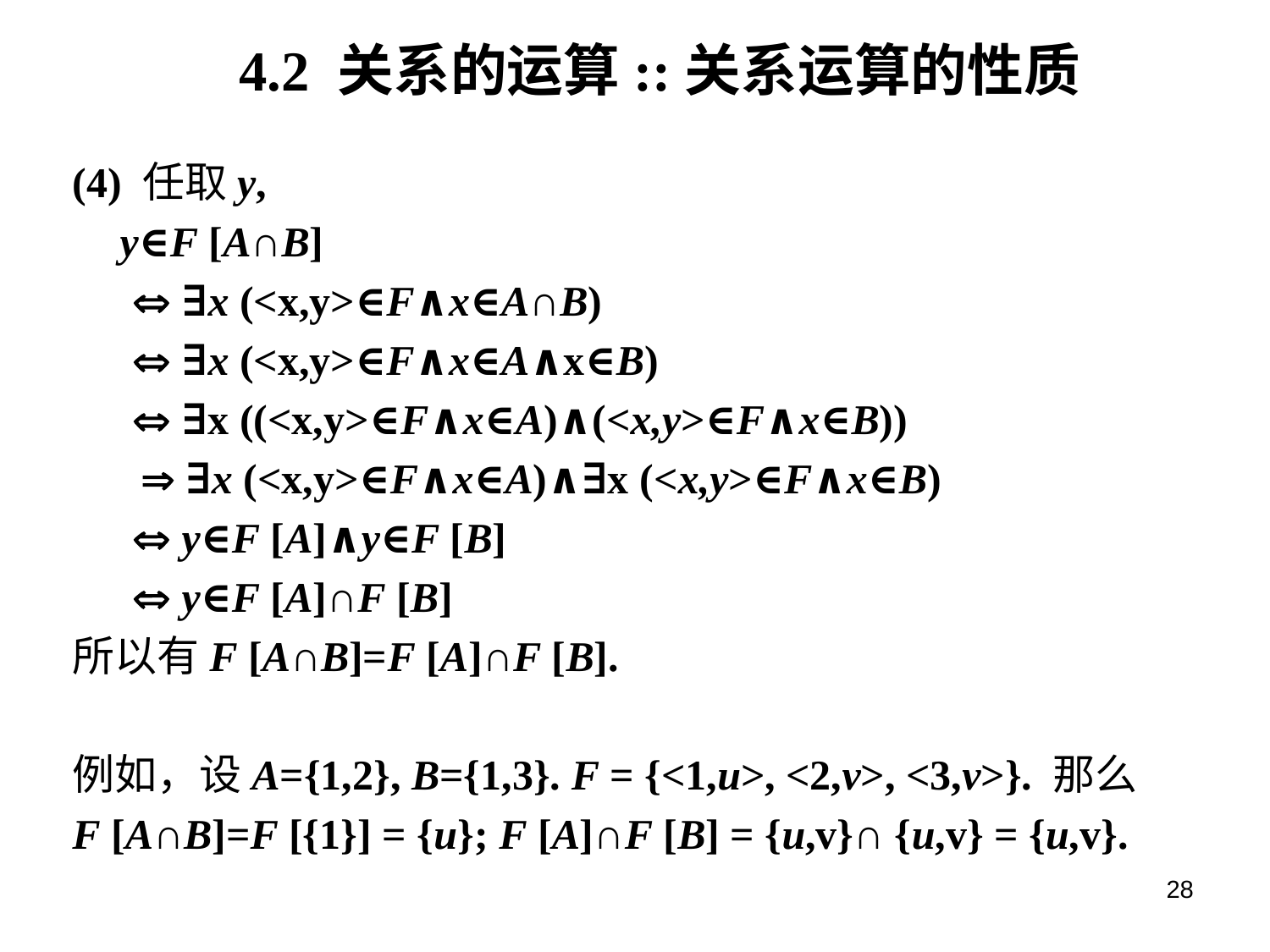

# 4.2 关系的运算::关系运算的性质
(4) 任取y,
	y∈F [A∩B]
	 ⇔ ∃x (<x,y>∈F∧x∈A∩B)
	 ⇔ ∃x (<x,y>∈F∧x∈A∧x∈B)
	 ⇔ ∃x ((<x,y>∈F∧x∈A)∧(<x,y>∈F∧x∈B))
	  ⇒ ∃x (<x,y>∈F∧x∈A)∧∃x (<x,y>∈F∧x∈B)
	 ⇔ y∈F [A]∧y∈F [B]
	 ⇔ y∈F [A]∩F [B]
所以有F [A∩B]=F [A]∩F [B].

例如，设A={1,2}, B={1,3}. F = {<1,u>, <2,v>, <3,v>}. 那么
F [A∩B]=F [{1}] = {u}; F [A]∩F [B] = {u,v}∩ {u,v} = {u,v}.

28